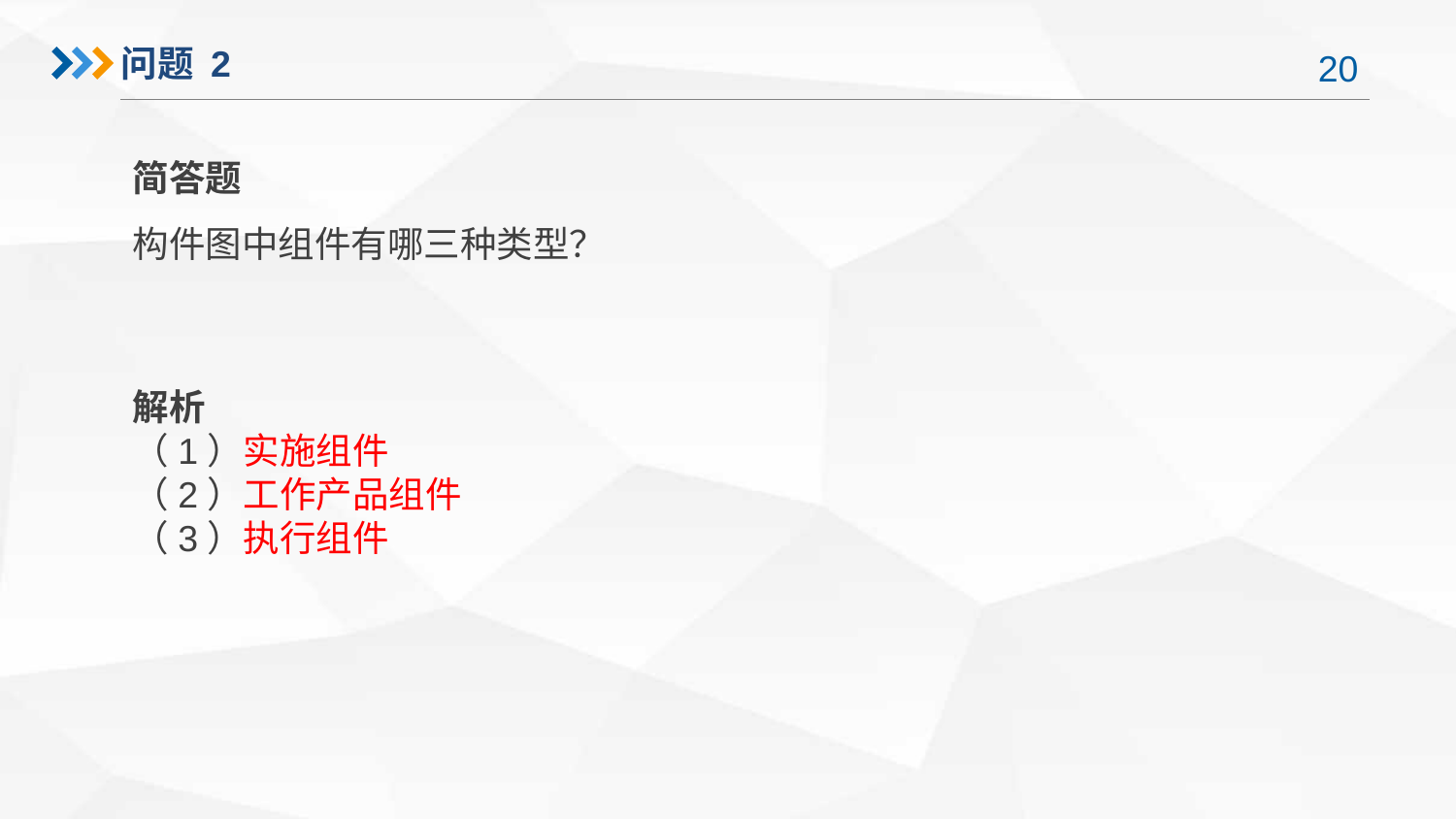

问题 2

简答题
构件图中组件有哪三种类型？

解析
（1）实施组件
（2）工作产品组件
（3）执行组件